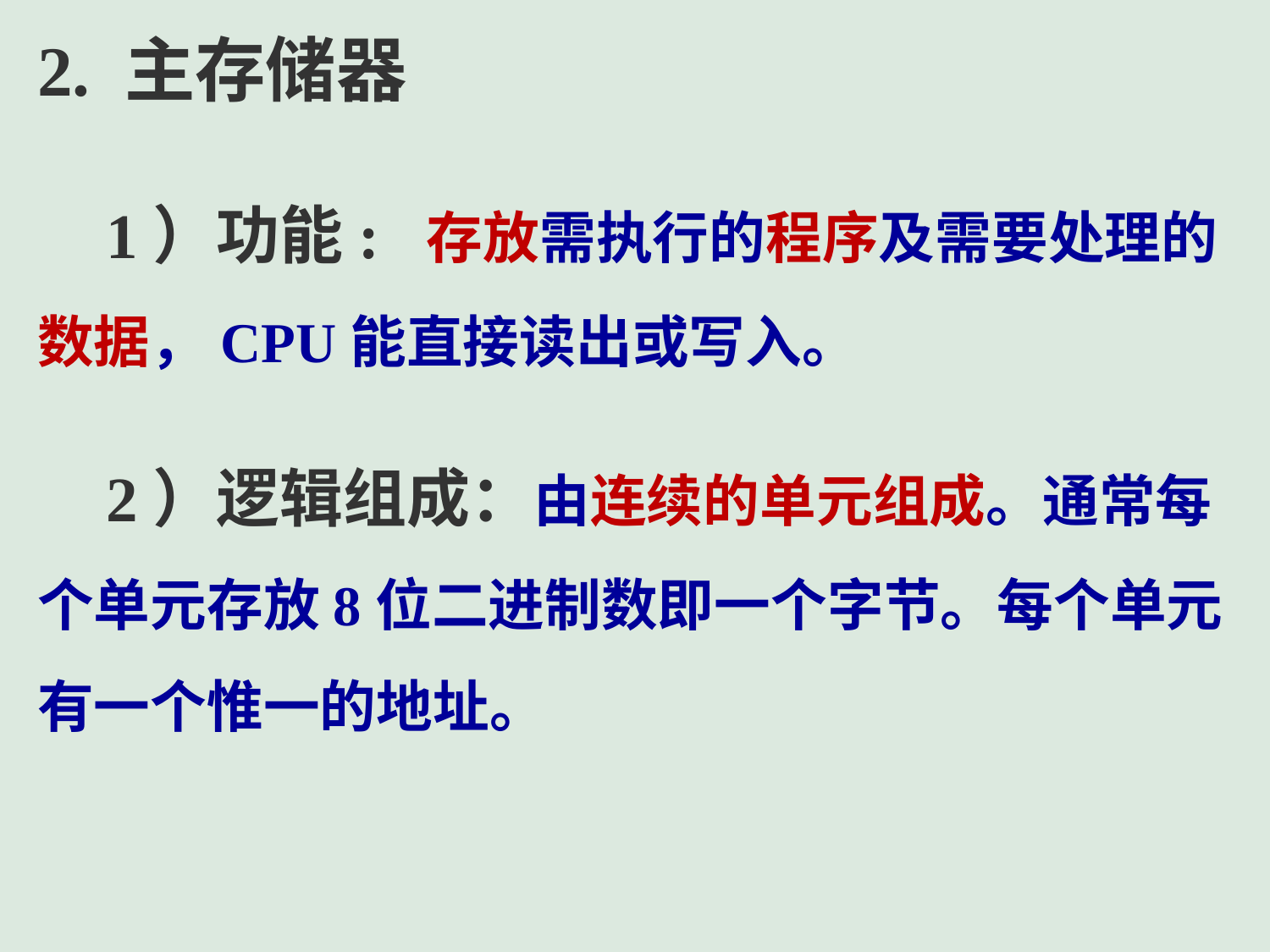

2. 主存储器
    1）功能:  存放需执行的程序及需要处理的数据，CPU能直接读出或写入。
    2）逻辑组成：由连续的单元组成。通常每个单元存放8位二进制数即一个字节。每个单元有一个惟一的地址。
20